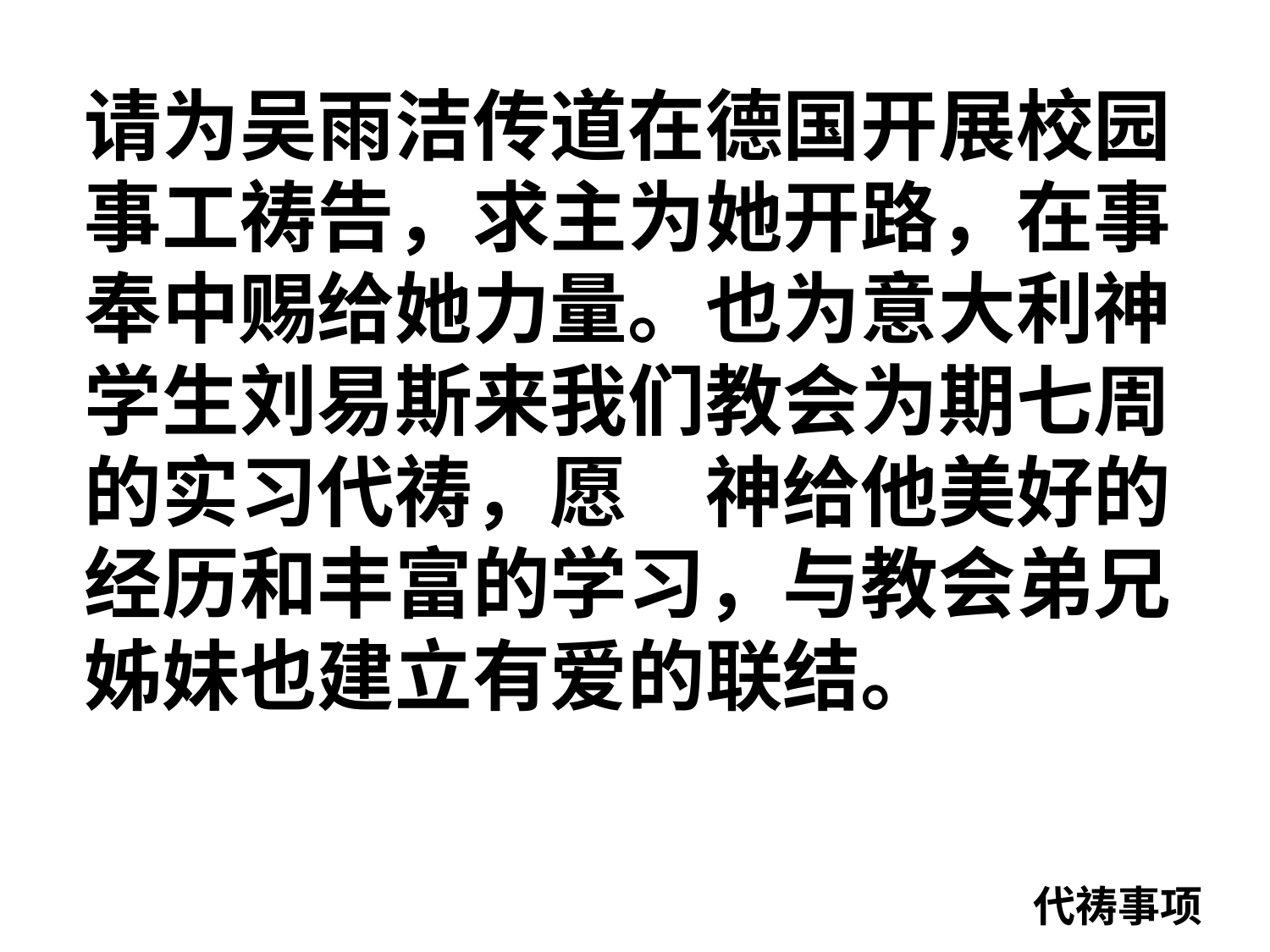

请为吴雨洁传道在德国开展校园事工祷告，求主为她开路，在事奉中赐给她力量。也为意大利神学生刘易斯来我们教会为期七周的实习代祷，愿　神给他美好的经历和丰富的学习，与教会弟兄姊妹也建立有爱的联结。
代祷事项